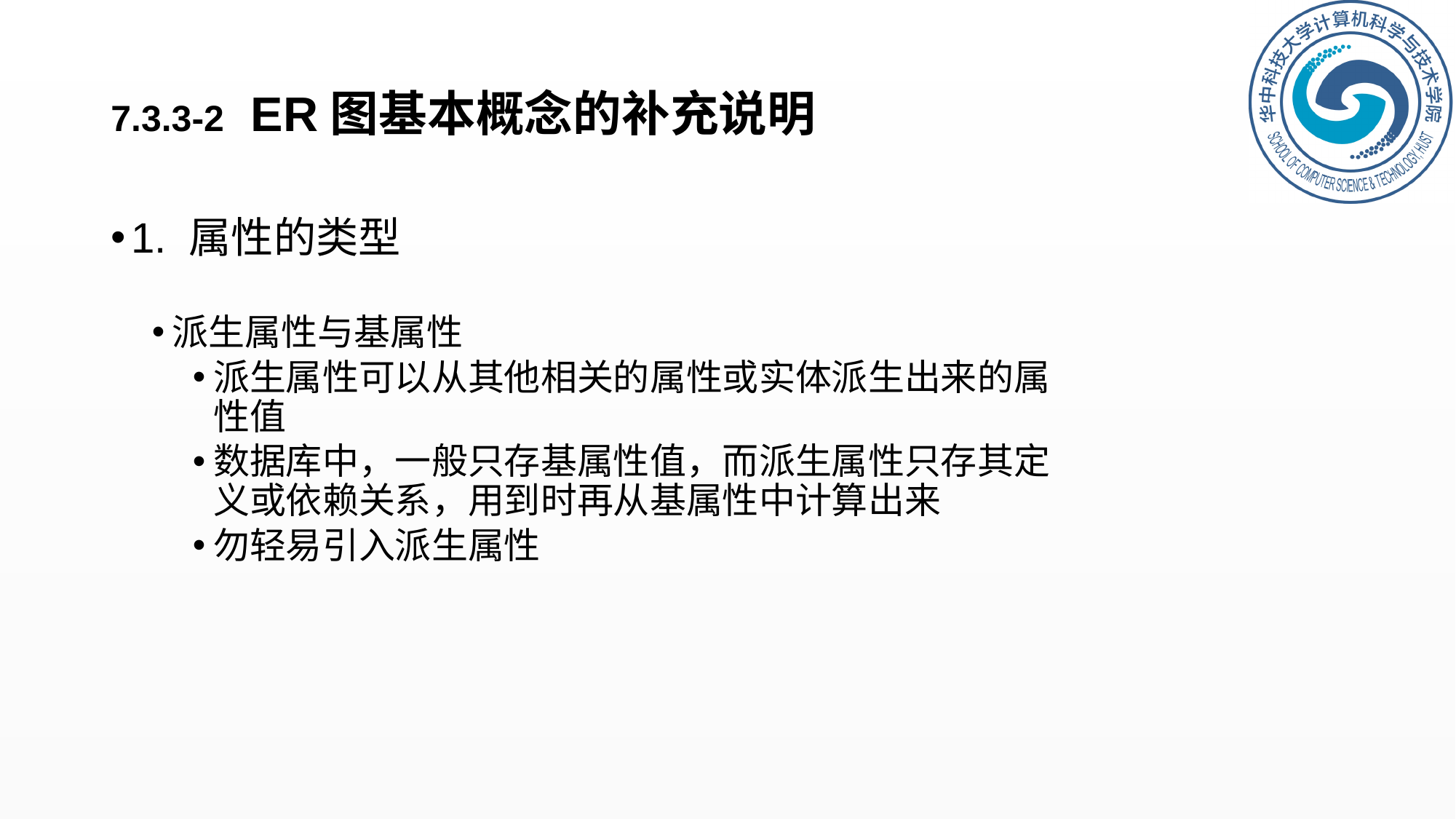

# 7.3.3-2  ER图基本概念的补充说明
1. 属性的类型

派生属性与基属性
派生属性可以从其他相关的属性或实体派生出来的属性值
数据库中，一般只存基属性值，而派生属性只存其定义或依赖关系，用到时再从基属性中计算出来
勿轻易引入派生属性